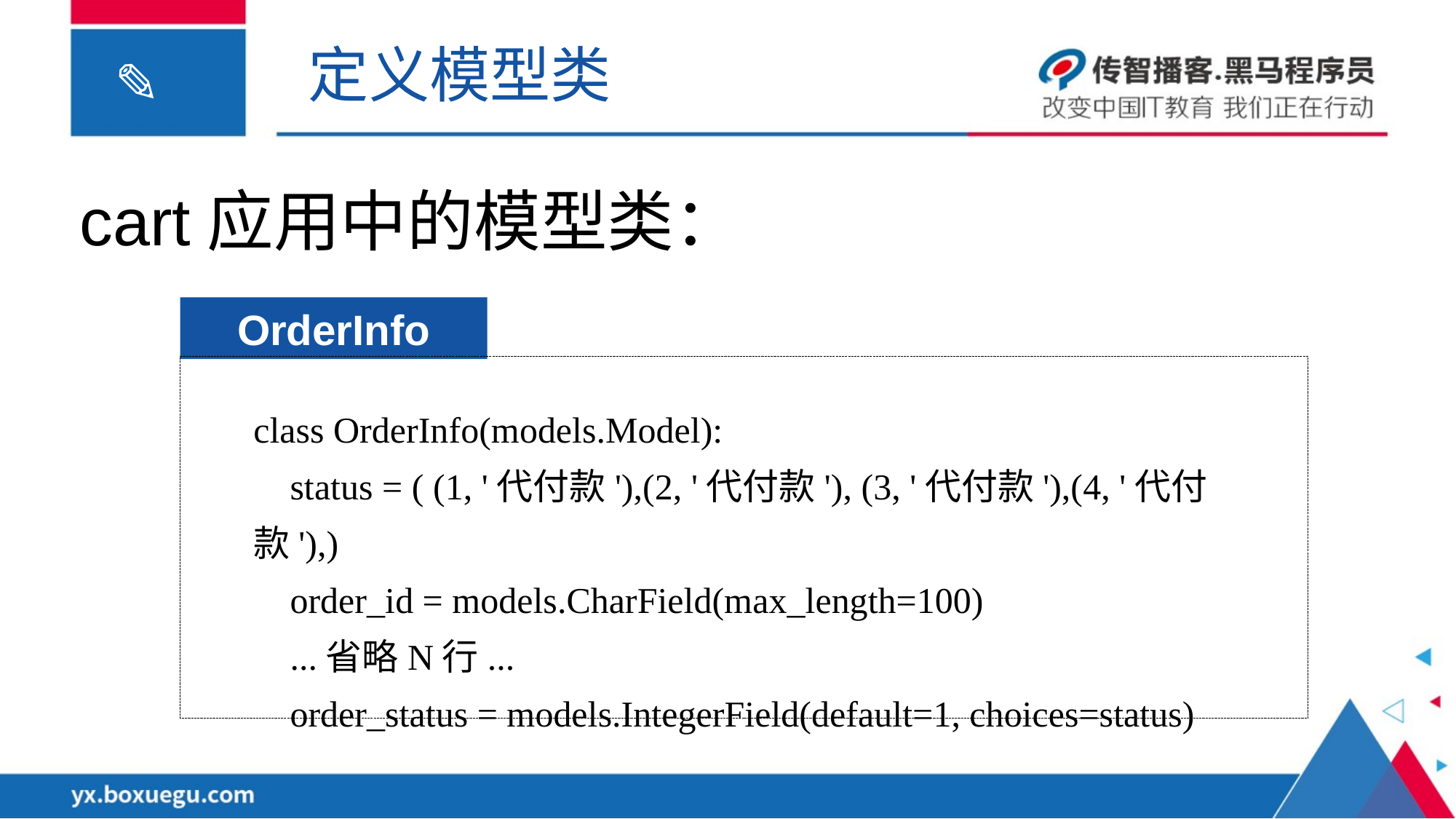

定义模型类
cart应用中的模型类：
OrderInfo

class OrderInfo(models.Model):
    status = ( (1, '代付款'),(2, '代付款'), (3, '代付款'),(4, '代付款'),)
    order_id = models.CharField(max_length=100)
    ...省略N行...
    order_status = models.IntegerField(default=1, choices=status)